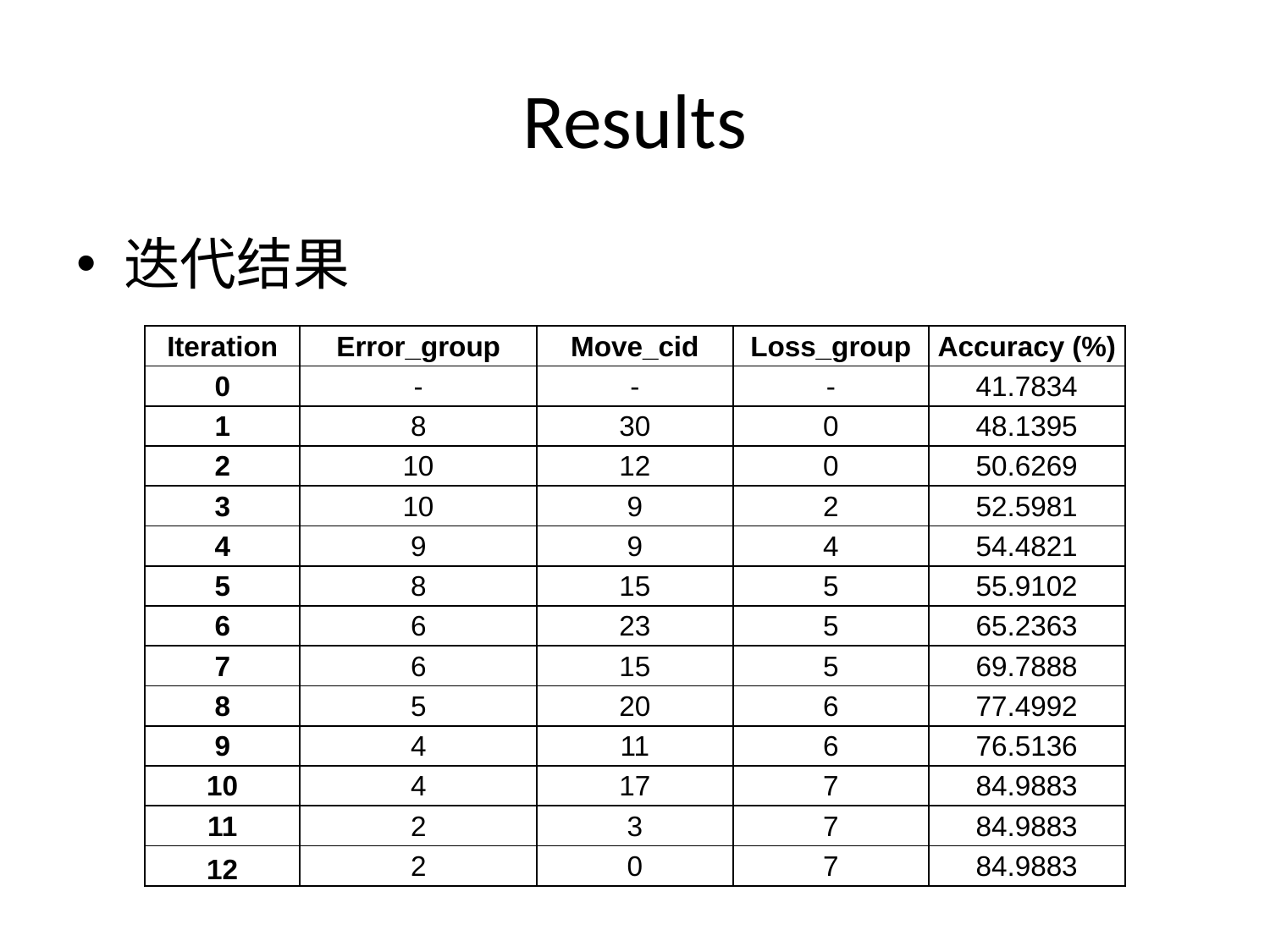

# Results
迭代结果
| Iteration | Error\_group | Move\_cid | Loss\_group | Accuracy (%) |
| --- | --- | --- | --- | --- |
| 0 | - | - | - | 41.7834 |
| 1 | 8 | 30 | 0 | 48.1395 |
| 2 | 10 | 12 | 0 | 50.6269 |
| 3 | 10 | 9 | 2 | 52.5981 |
| 4 | 9 | 9 | 4 | 54.4821 |
| 5 | 8 | 15 | 5 | 55.9102 |
| 6 | 6 | 23 | 5 | 65.2363 |
| 7 | 6 | 15 | 5 | 69.7888 |
| 8 | 5 | 20 | 6 | 77.4992 |
| 9 | 4 | 11 | 6 | 76.5136 |
| 10 | 4 | 17 | 7 | 84.9883 |
| 11 | 2 | 3 | 7 | 84.9883 |
| 12 | 2 | 0 | 7 | 84.9883 |